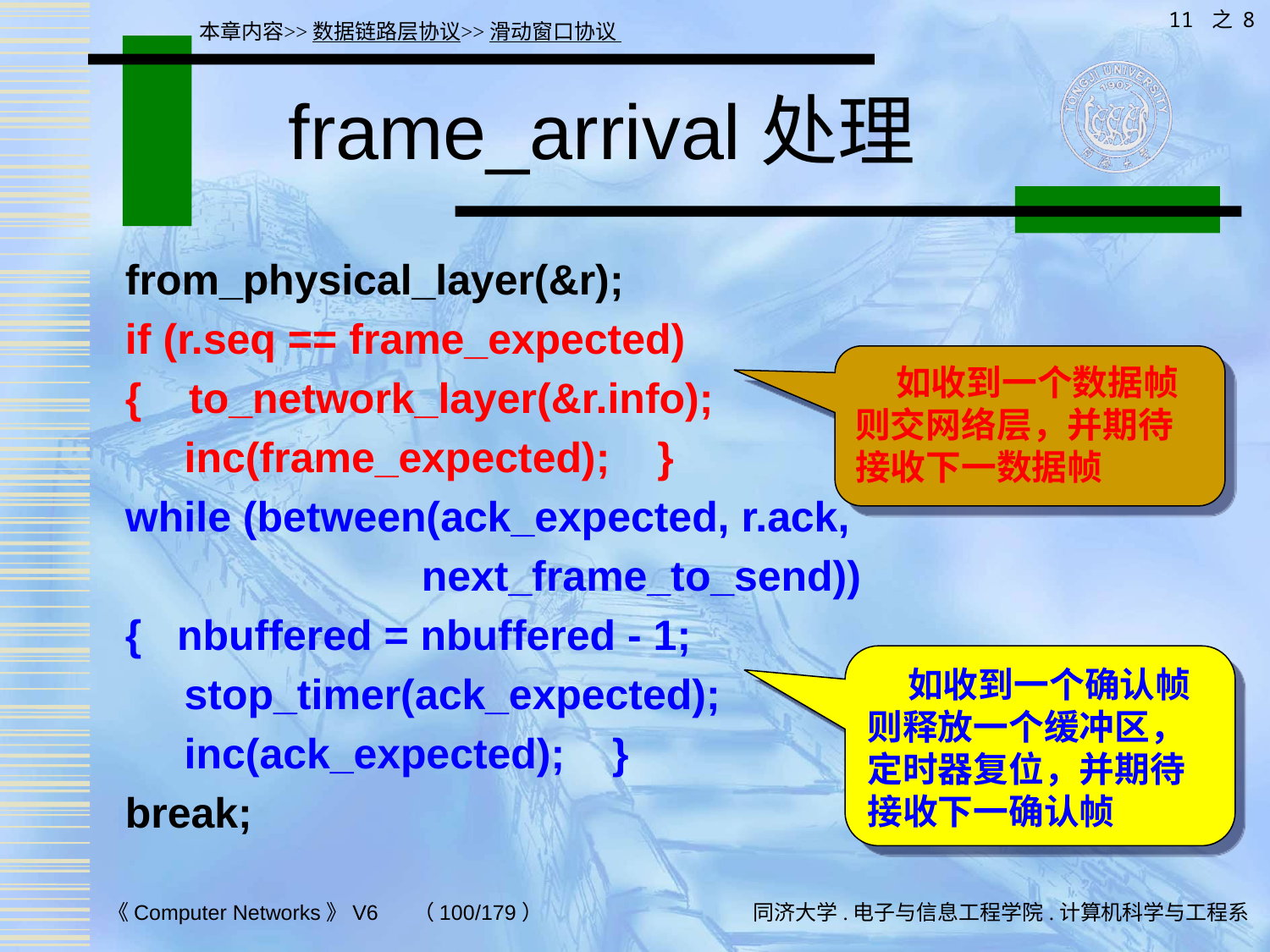

11 之 8
本章内容>>数据链路层协议>>滑动窗口协议
# frame_arrival处理
from_physical_layer(&r);
if (r.seq == frame_expected)
{    to_network_layer(&r.info);
     inc(frame_expected);    }
while (between(ack_expected, r.ack,
                         next_frame_to_send))
{   nbuffered = nbuffered - 1;
     stop_timer(ack_expected);
     inc(ack_expected);    }
break;
    如收到一个数据帧则交网络层，并期待接收下一数据帧
    如收到一个确认帧则释放一个缓冲区，定时器复位，并期待接收下一确认帧